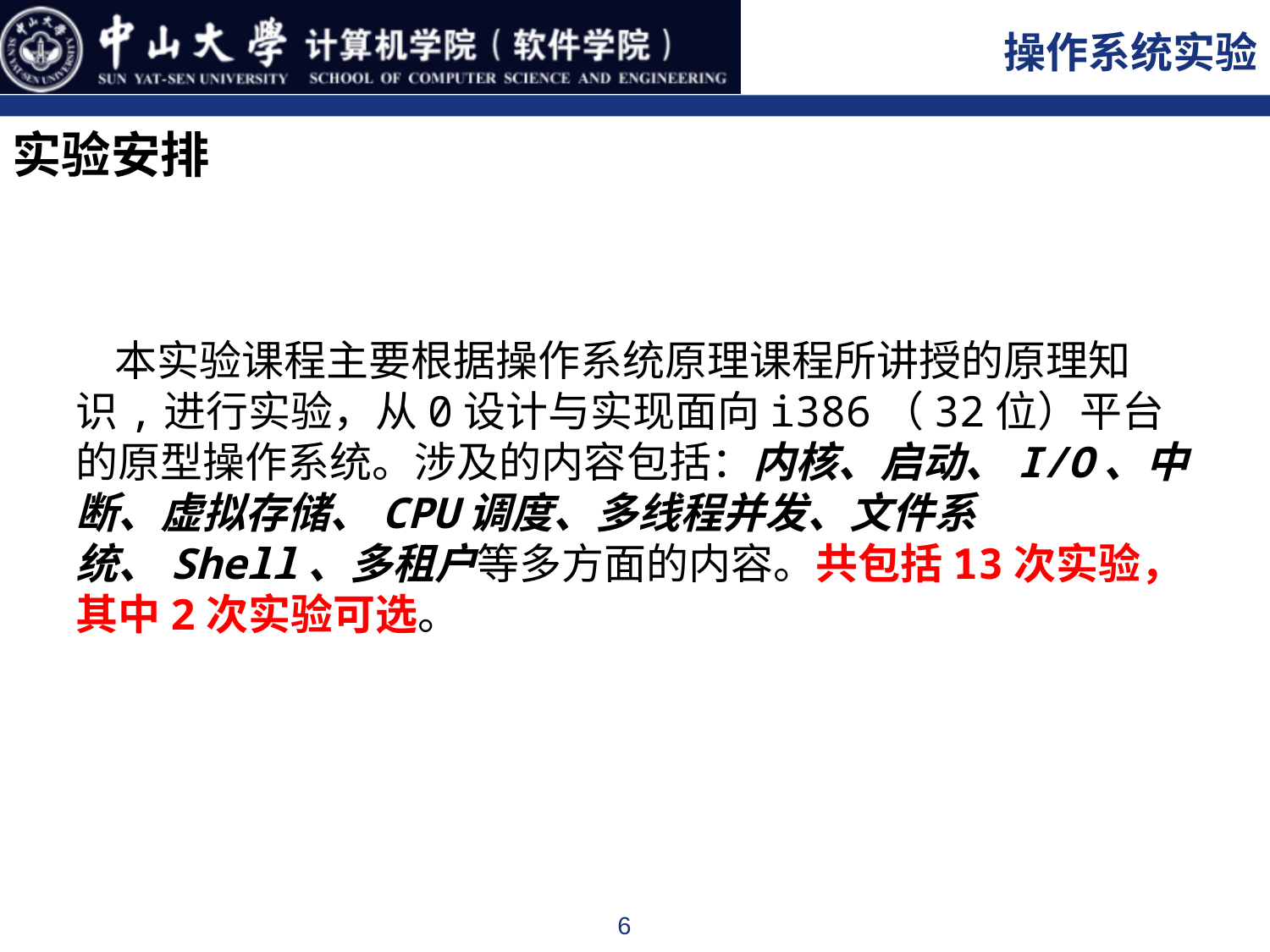

实验安排
   本实验课程主要根据操作系统原理课程所讲授的原理知识,进行实验，从0设计与实现面向i386（32位）平台的原型操作系统。涉及的内容包括：内核、启动、I/O、中断、虚拟存储、CPU调度、多线程并发、文件系统、Shell、多租户等多方面的内容。共包括13次实验，其中2次实验可选。
6